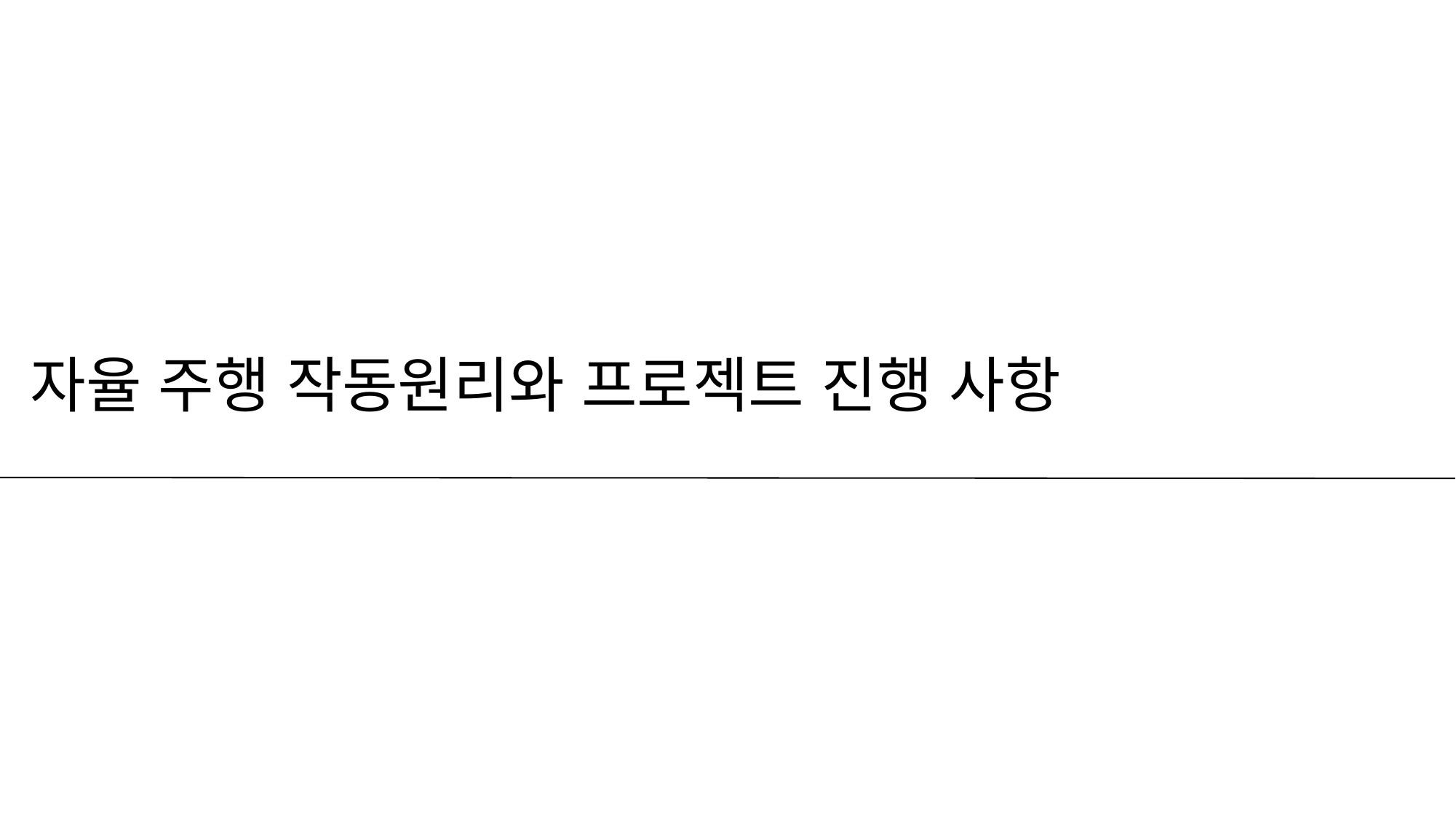

# 자율 주행 작동원리와 프로젝트 진행 사항